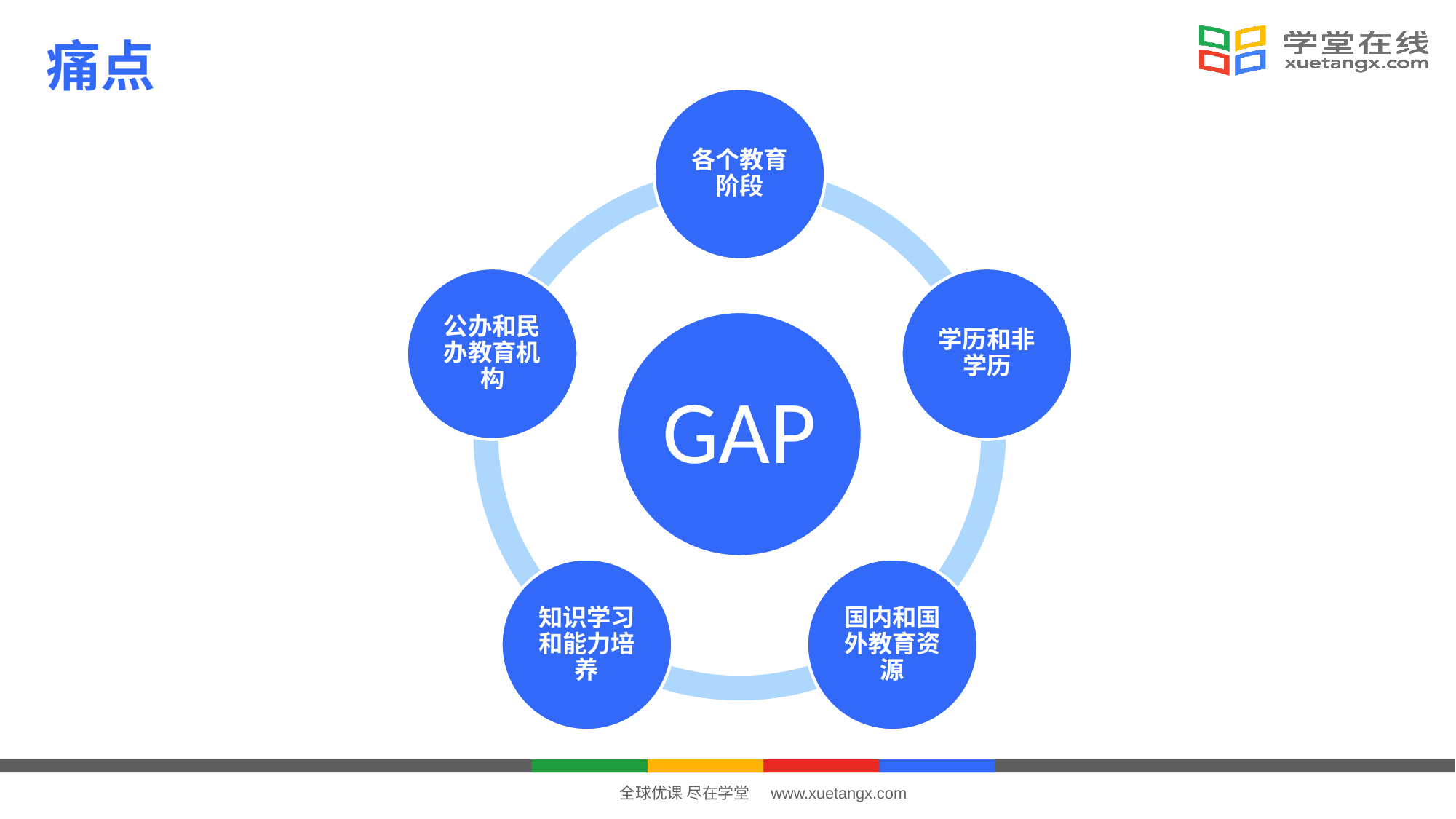

痛点
GAP
各个教育阶段
学历和非学历
国内和国外教育资源
知识学习和能力培养
公办和民办教育机构